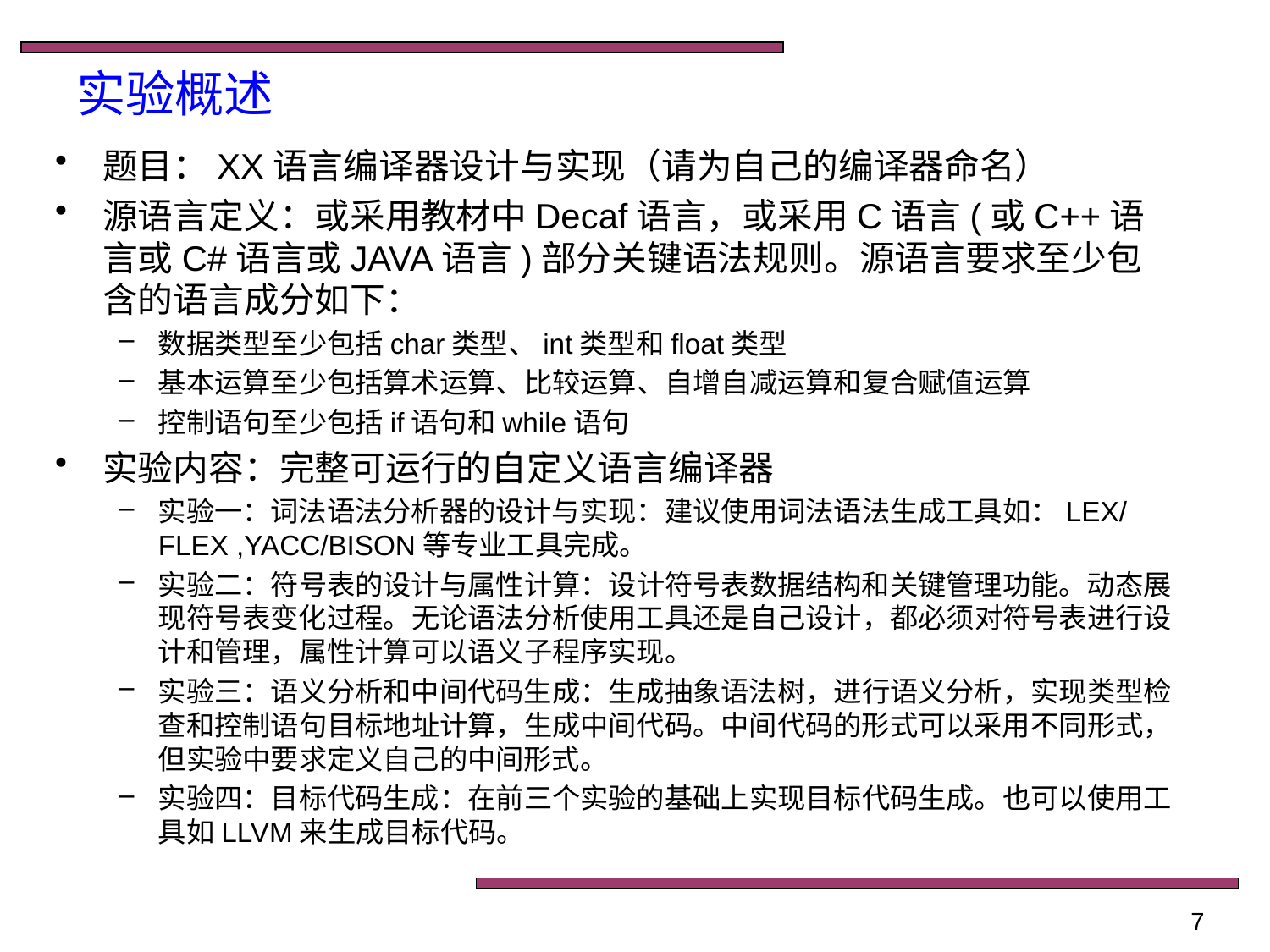

#
实验概述
题目：XX语言编译器设计与实现（请为自己的编译器命名）
源语言定义：或采用教材中Decaf语言，或采用C语言(或C++语言或C#语言或JAVA语言)部分关键语法规则。源语言要求至少包含的语言成分如下：
数据类型至少包括char类型、int类型和float类型
基本运算至少包括算术运算、比较运算、自增自减运算和复合赋值运算
控制语句至少包括if语句和while语句
实验内容：完整可运行的自定义语言编译器
实验一：词法语法分析器的设计与实现：建议使用词法语法生成工具如：LEX/FLEX ,YACC/BISON等专业工具完成。
实验二：符号表的设计与属性计算：设计符号表数据结构和关键管理功能。动态展现符号表变化过程。无论语法分析使用工具还是自己设计，都必须对符号表进行设计和管理，属性计算可以语义子程序实现。
实验三：语义分析和中间代码生成：生成抽象语法树，进行语义分析，实现类型检查和控制语句目标地址计算，生成中间代码。中间代码的形式可以采用不同形式，但实验中要求定义自己的中间形式。
实验四：目标代码生成：在前三个实验的基础上实现目标代码生成。也可以使用工具如LLVM来生成目标代码。

7